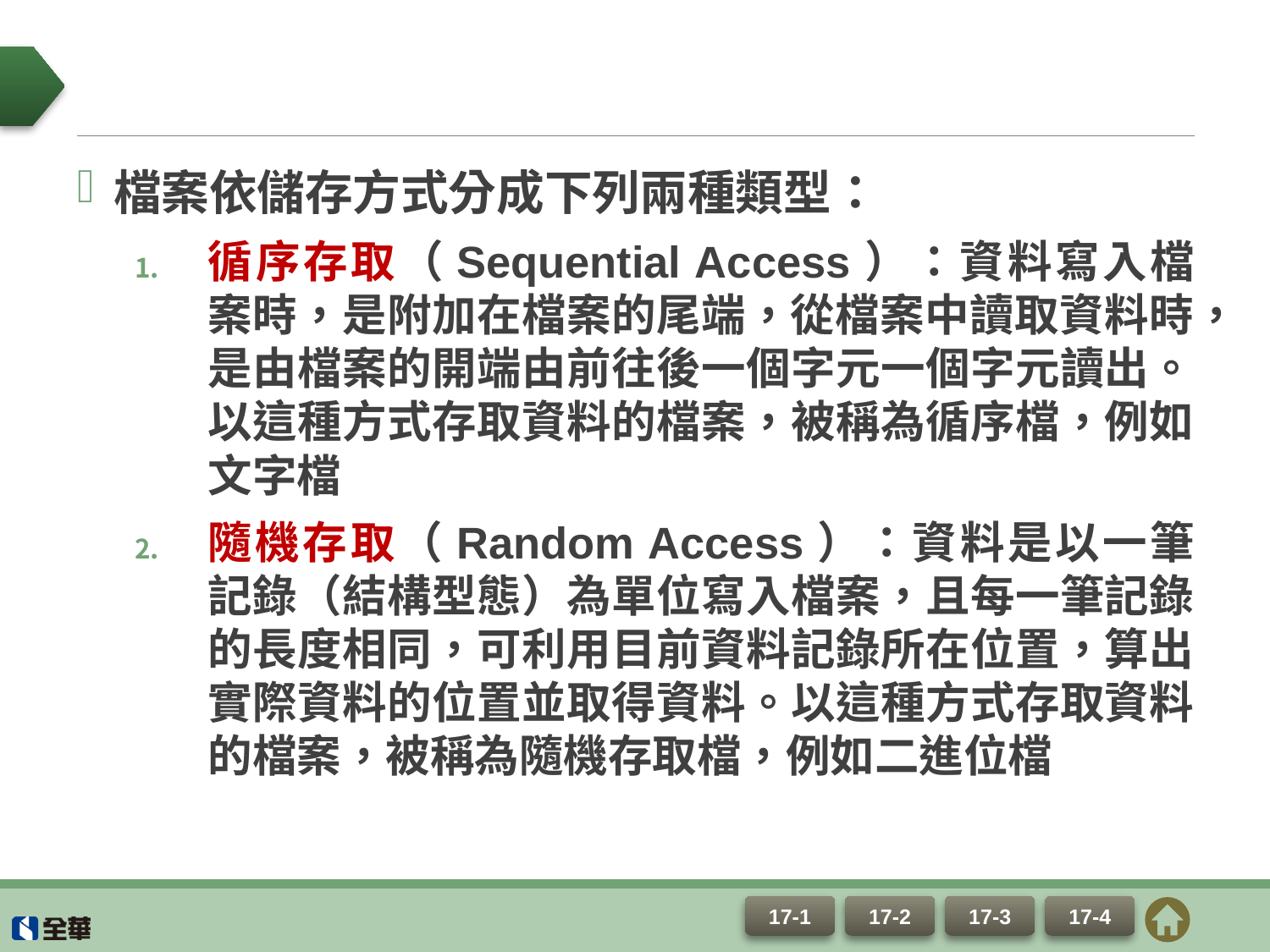

#
檔案依儲存方式分成下列兩種類型：
循序存取（Sequential Access）：資料寫入檔案時，是附加在檔案的尾端，從檔案中讀取資料時，是由檔案的開端由前往後一個字元一個字元讀出。以這種方式存取資料的檔案，被稱為循序檔，例如文字檔
隨機存取（Random Access）：資料是以一筆記錄（結構型態）為單位寫入檔案，且每一筆記錄的長度相同，可利用目前資料記錄所在位置，算出實際資料的位置並取得資料。以這種方式存取資料的檔案，被稱為隨機存取檔，例如二進位檔